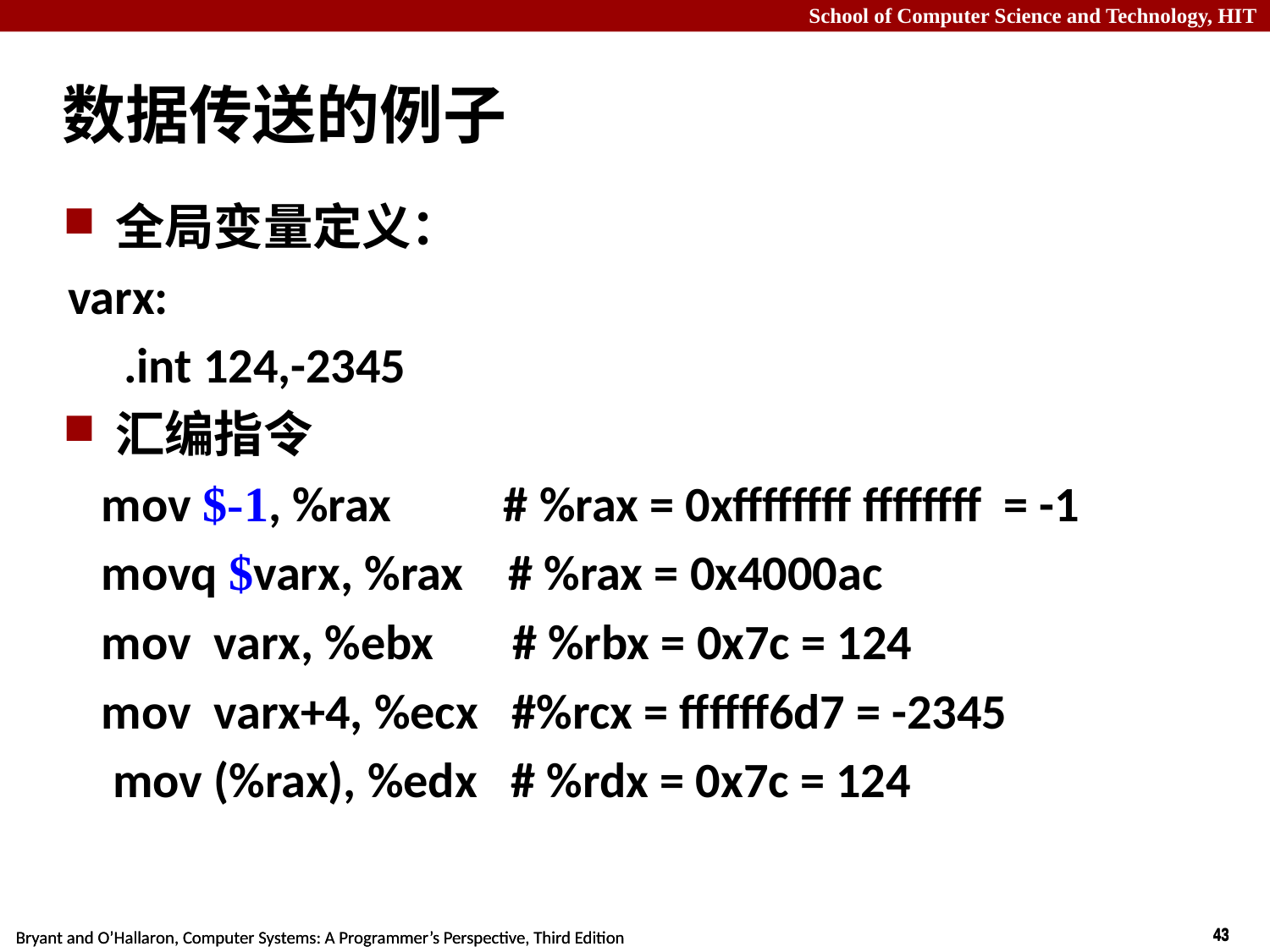

# 数据传送的例子
全局变量定义：
varx:
     .int 124,-2345
汇编指令
   mov $-1, %rax          # %rax = 0xffffffff ffffffff  = -1
   movq $varx, %rax    # %rax = 0x4000ac
   mov  varx, %ebx       # %rbx = 0x7c = 124
   mov  varx+4, %ecx   #%rcx = ffffff6d7 = -2345
    mov (%rax), %edx   # %rdx = 0x7c = 124